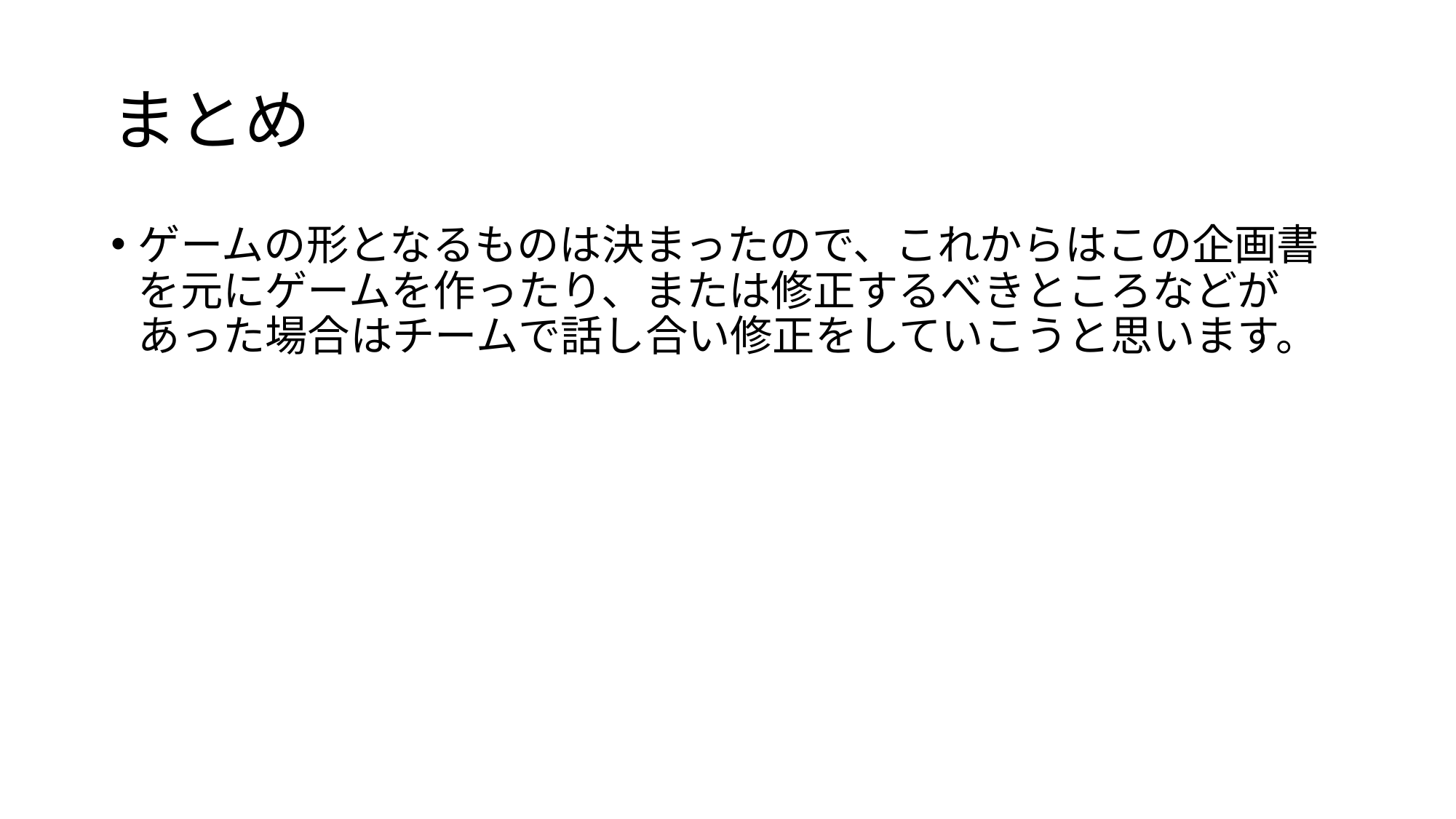

# まとめ
ゲームの形となるものは決まったので、これからはこの企画書を元にゲームを作ったり、または修正するべきところなどがあった場合はチームで話し合い修正をしていこうと思います。